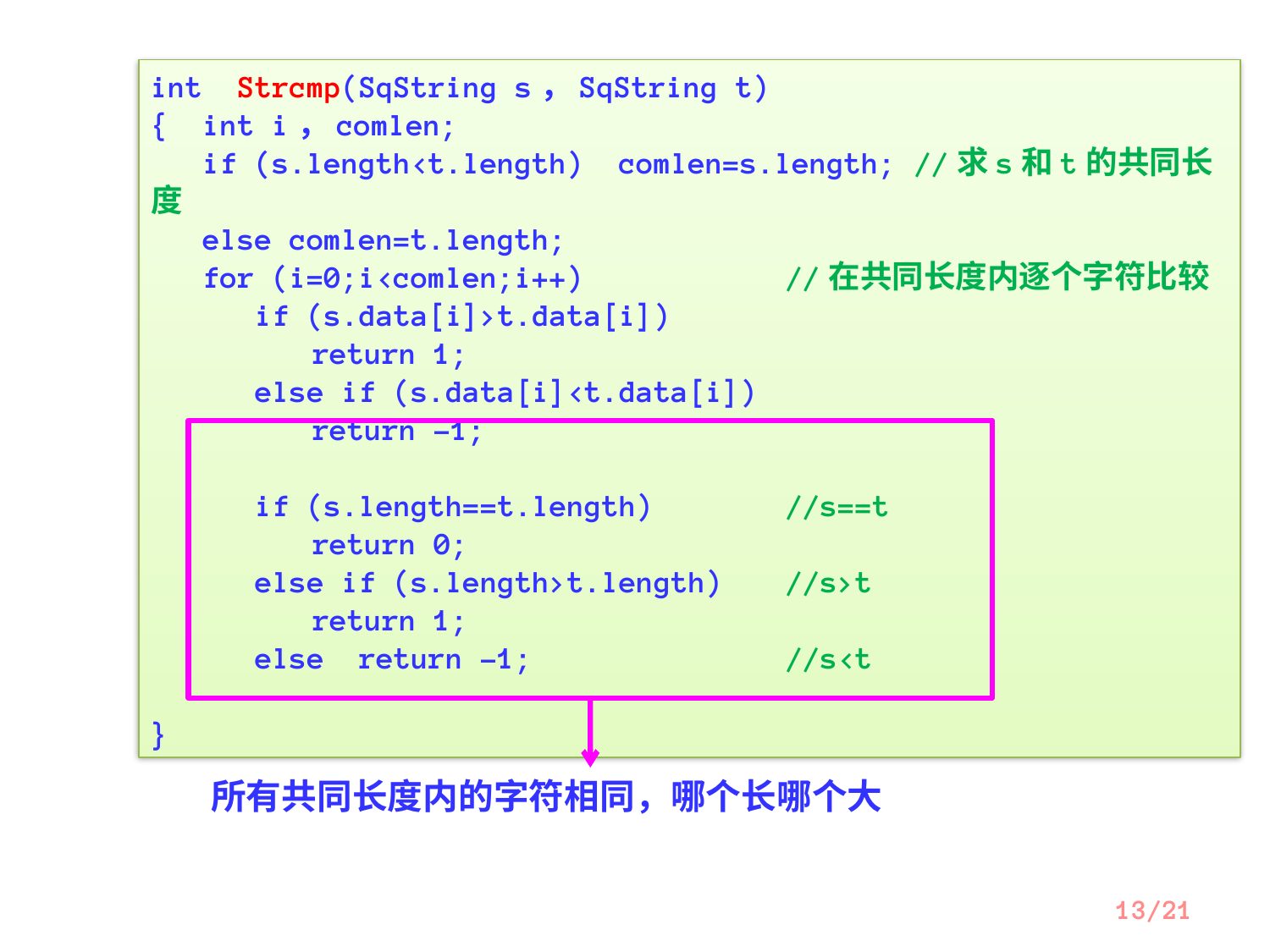

int  Strcmp(SqString s，SqString t)
{  int i，comlen;
   if (s.length<t.length)  comlen=s.length; //求s和t的共同长度
   else comlen=t.length;
   for (i=0;i<comlen;i++)        	//在共同长度内逐个字符比较
      if (s.data[i]>t.data[i])
	  return 1;
      else if (s.data[i]<t.data[i])
	  return -1;

      if (s.length==t.length)		//s==t
	  return 0;
      else if (s.length>t.length)	//s>t
	  return 1;
      else  return -1;		//s<t

}

所有共同长度内的字符相同，哪个长哪个大
13/21